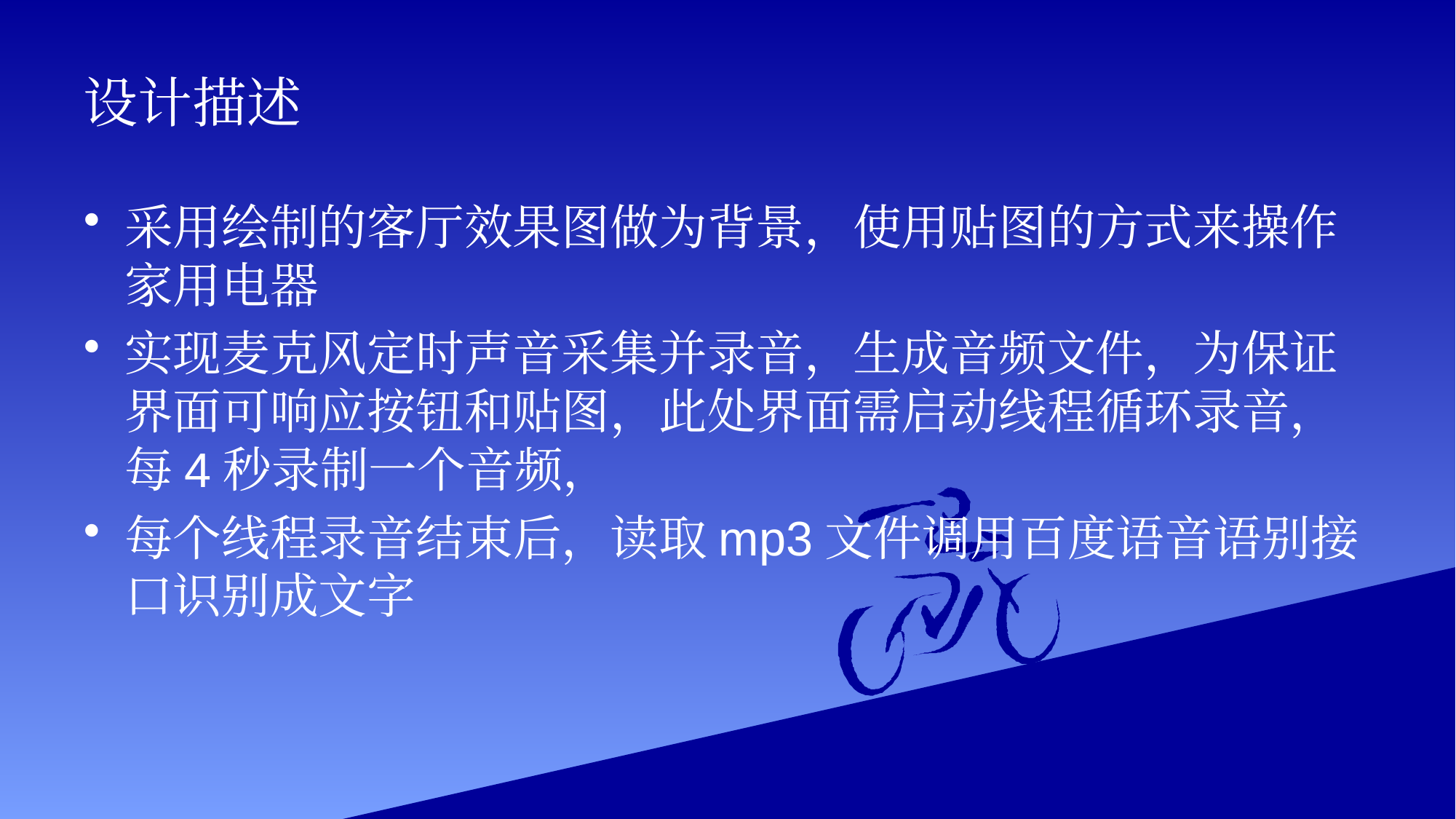

# 设计描述
采用绘制的客厅效果图做为背景，使用贴图的方式来操作家用电器
实现麦克风定时声音采集并录音，生成音频文件，为保证界面可响应按钮和贴图，此处界面需启动线程循环录音，每4秒录制一个音频，
每个线程录音结束后，读取mp3文件调用百度语音语别接口识别成文字